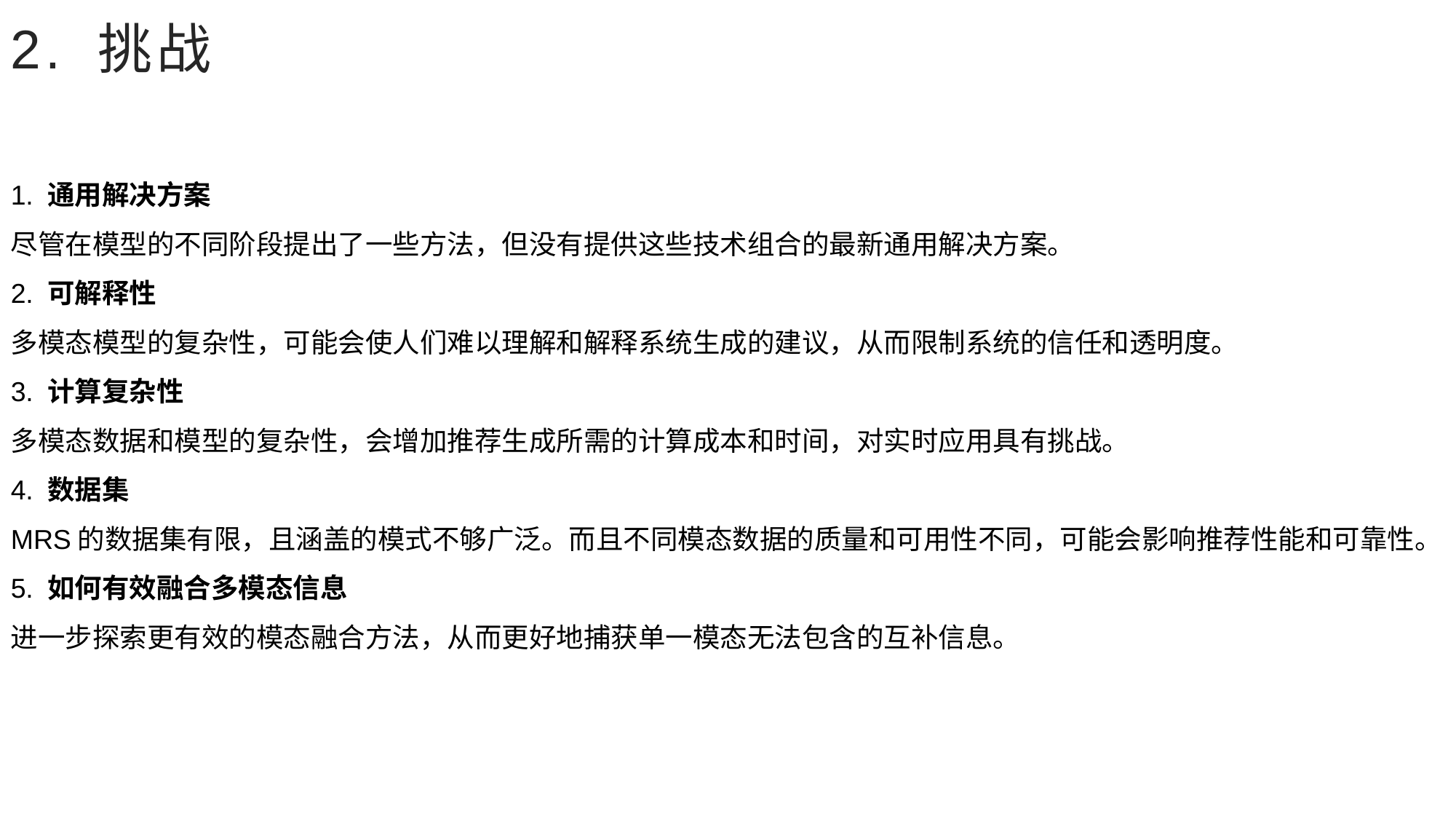

# 2. 挑战
1. 通用解决方案
尽管在模型的不同阶段提出了一些方法，但没有提供这些技术组合的最新通用解决方案。
2. 可解释性
多模态模型的复杂性，可能会使人们难以理解和解释系统生成的建议，从而限制系统的信任和透明度。
3. 计算复杂性
多模态数据和模型的复杂性，会增加推荐生成所需的计算成本和时间，对实时应用具有挑战。
4. 数据集
MRS的数据集有限，且涵盖的模式不够广泛。而且不同模态数据的质量和可用性不同，可能会影响推荐性能和可靠性。
5. 如何有效融合多模态信息
进一步探索更有效的模态融合方法，从而更好地捕获单一模态无法包含的互补信息。